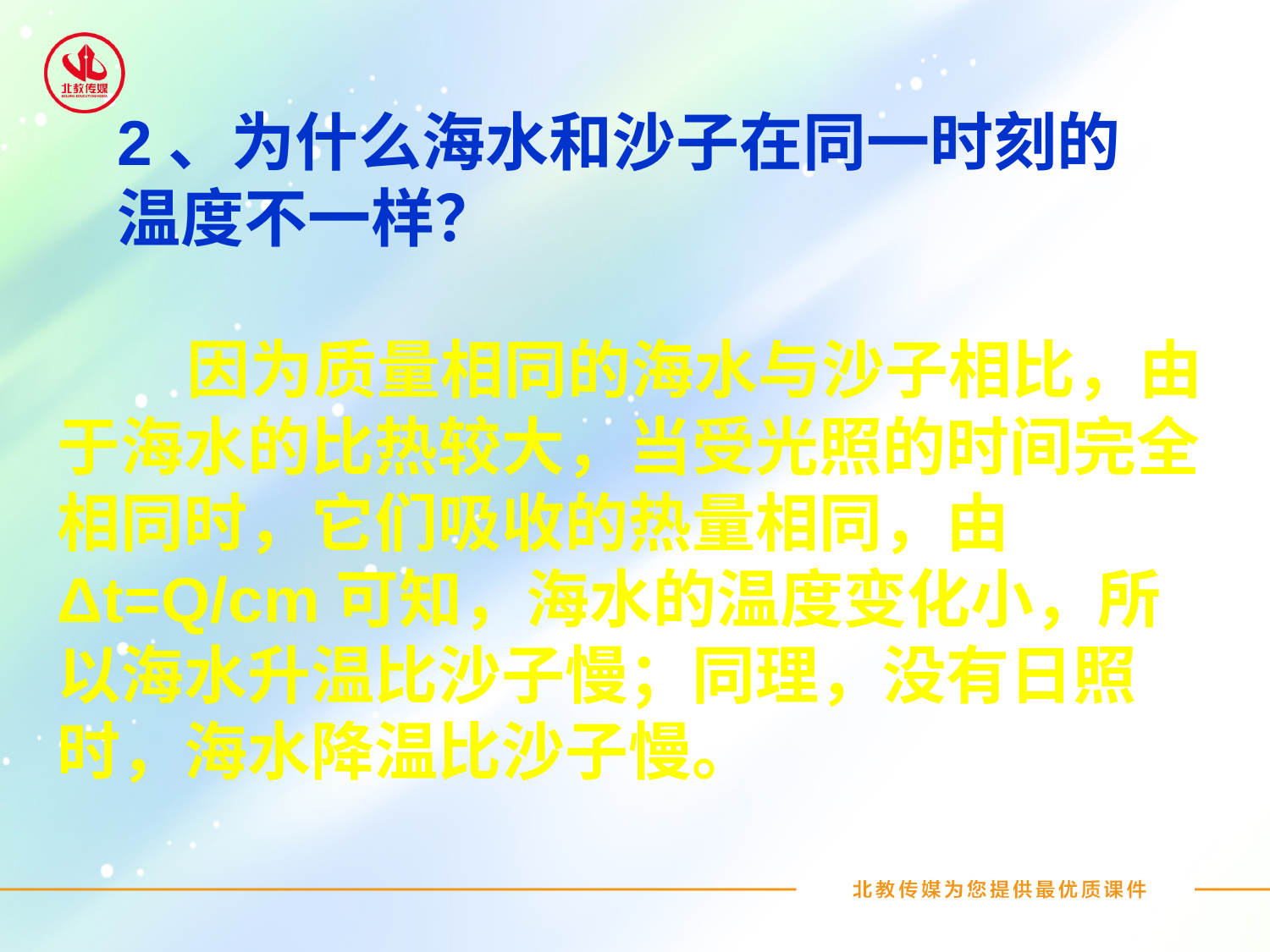

2、为什么海水和沙子在同一时刻的温度不一样？
       因为质量相同的海水与沙子相比，由于海水的比热较大，当受光照的时间完全相同时，它们吸收的热量相同，由Δt=Q/cm可知，海水的温度变化小，所以海水升温比沙子慢；同理，没有日照时，海水降温比沙子慢。